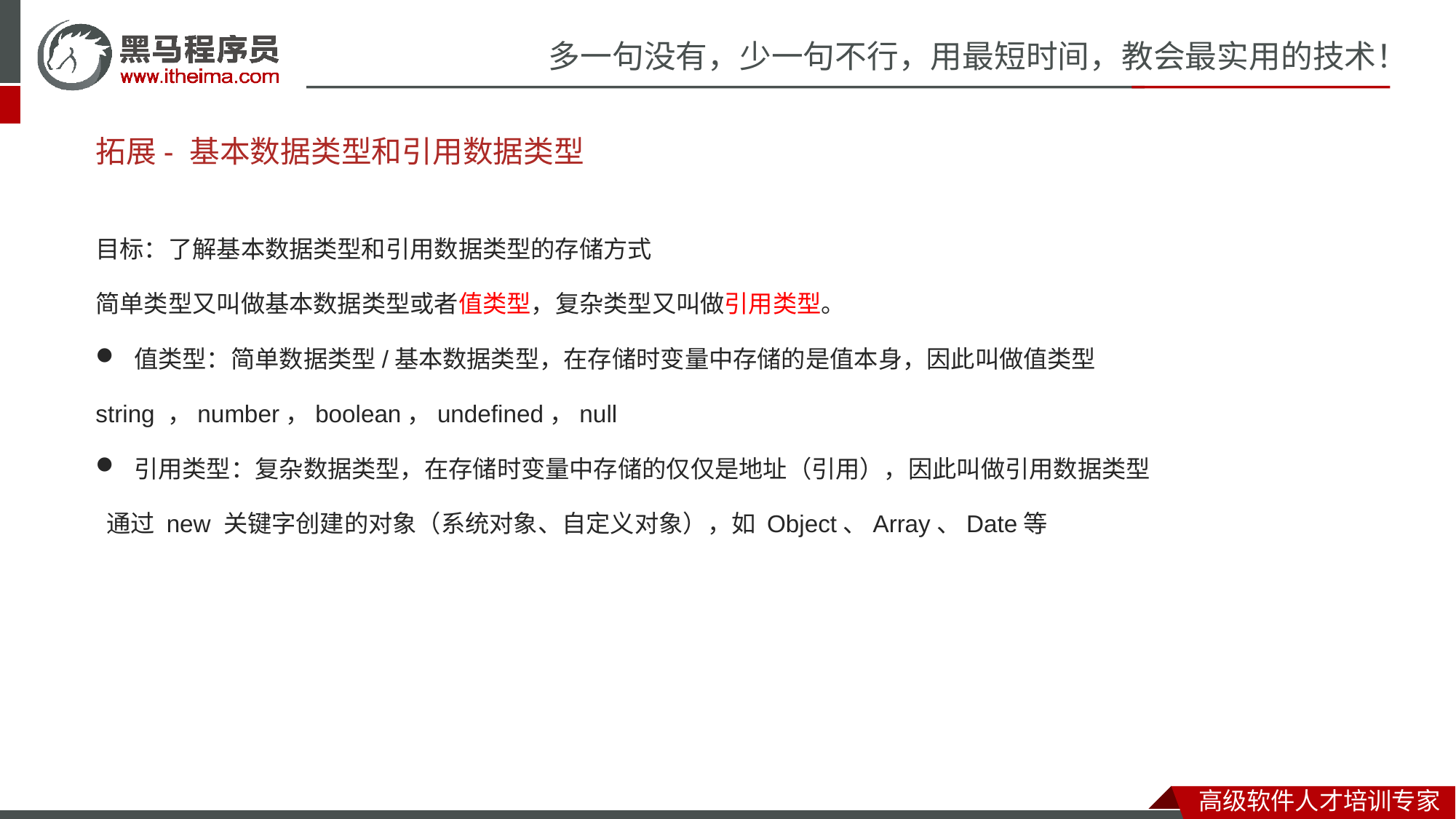

# 拓展- 基本数据类型和引用数据类型
目标：了解基本数据类型和引用数据类型的存储方式
简单类型又叫做基本数据类型或者值类型，复杂类型又叫做引用类型。
 值类型：简单数据类型/基本数据类型，在存储时变量中存储的是值本身，因此叫做值类型
string ，number，boolean，undefined，null
 引用类型：复杂数据类型，在存储时变量中存储的仅仅是地址（引用），因此叫做引用数据类型
 通过 new 关键字创建的对象（系统对象、自定义对象），如 Object、Array、Date等